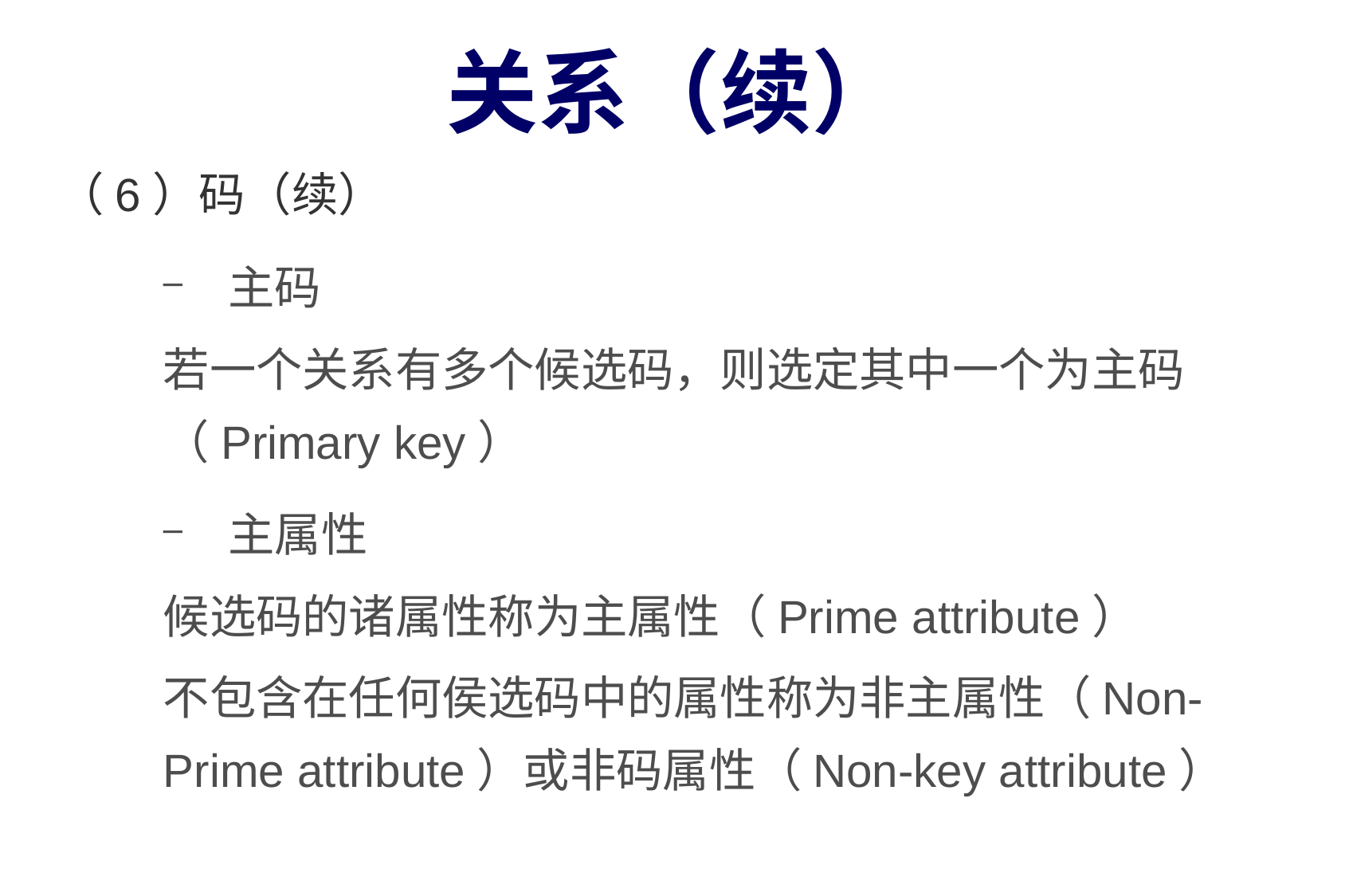

# 关系（续）
（6）码（续）
主码
若一个关系有多个候选码，则选定其中一个为主码（Primary key）
主属性
候选码的诸属性称为主属性（Prime attribute）
不包含在任何侯选码中的属性称为非主属性（Non-Prime attribute）或非码属性（Non-key attribute）